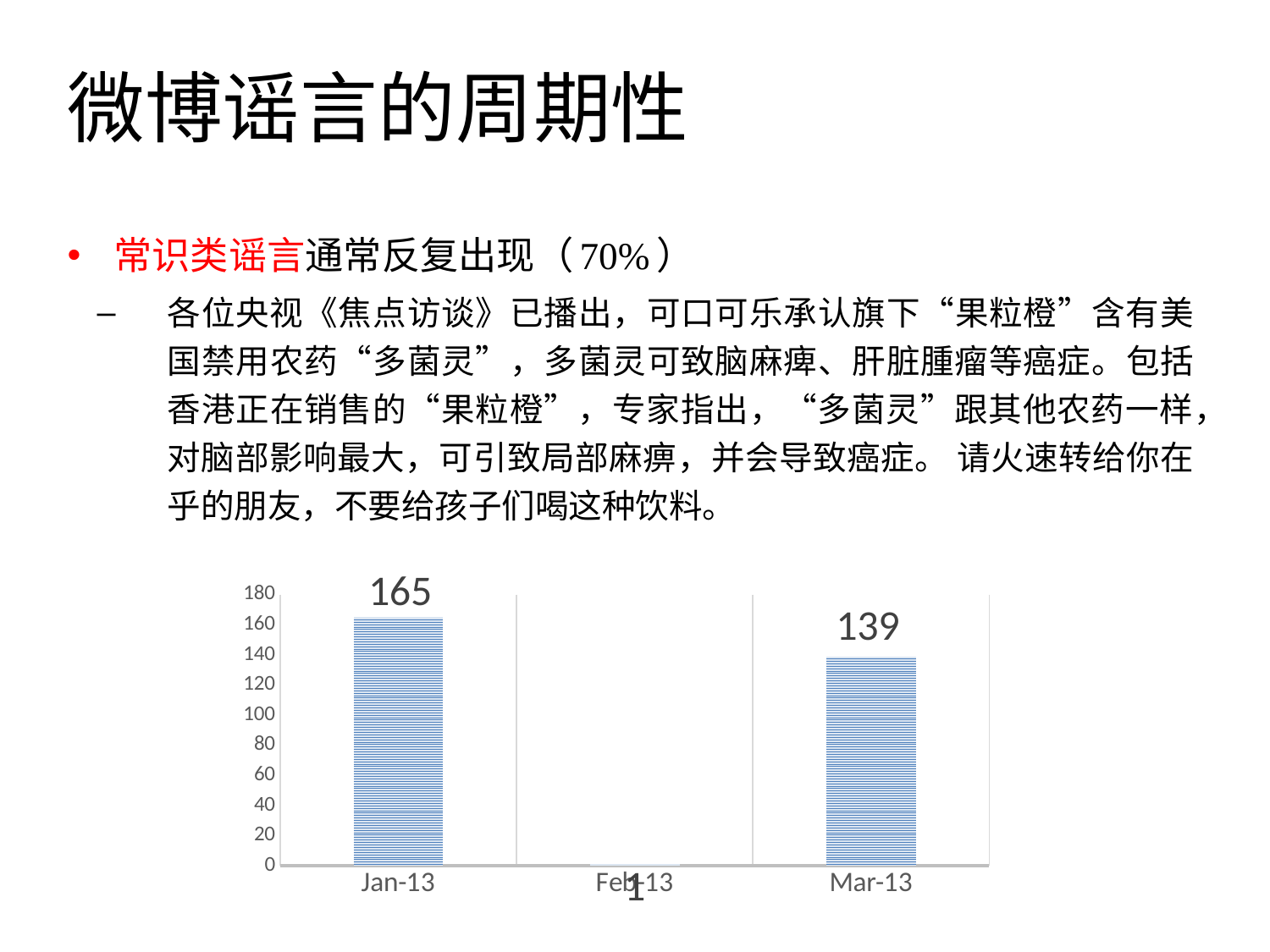

# 微博谣言的周期性
常识类谣言通常反复出现（70%）
各位央视《焦点访谈》已播出，可口可乐承认旗下“果粒橙”含有美国禁用农药“多菌灵”，多菌灵可致脑麻痺、肝脏腫瘤等癌症。包括香港正在销售的“果粒橙”，专家指出，“多菌灵”跟其他农药一样，对脑部影响最大，可引致局部麻痹，并会导致癌症。 请火速转给你在乎的朋友，不要给孩子们喝这种饮料。

### Chart

| Category |  |
|---|---|
| 41275 | 165.0 |
| 41306 | 1.0 |
| 41334 | 139.0 |